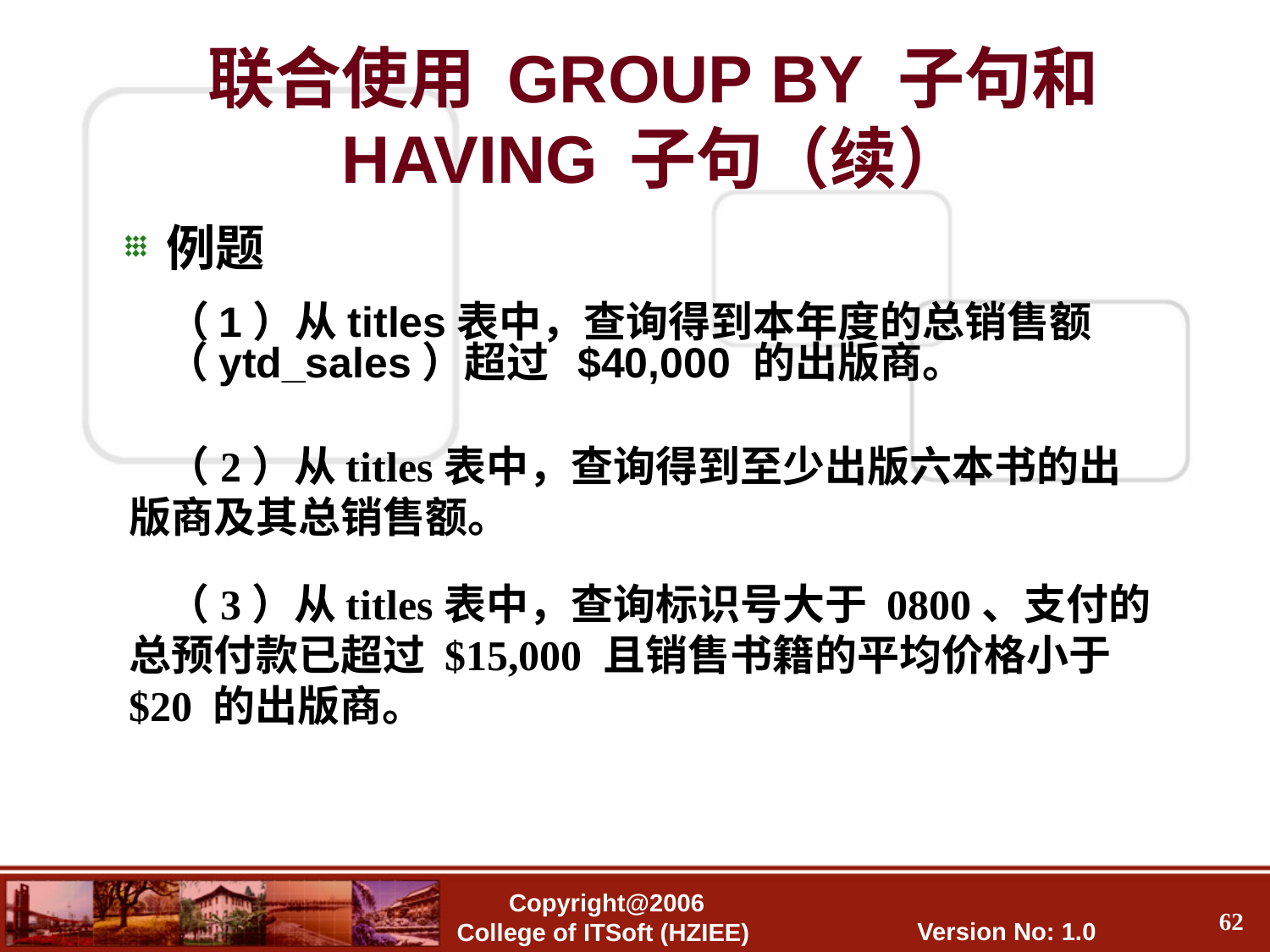

联合使用 GROUP BY 子句和 HAVING 子句（续）
例题

    （1）从titles表中，查询得到本年度的总销售额（ytd_sales）超过  $40,000 的出版商。
   （2）从titles表中，查询得到至少出版六本书的出版商及其总销售额。
   （3）从titles表中，查询标识号大于 0800、支付的总预付款已超过 $15,000 且销售书籍的平均价格小于 $20 的出版商。